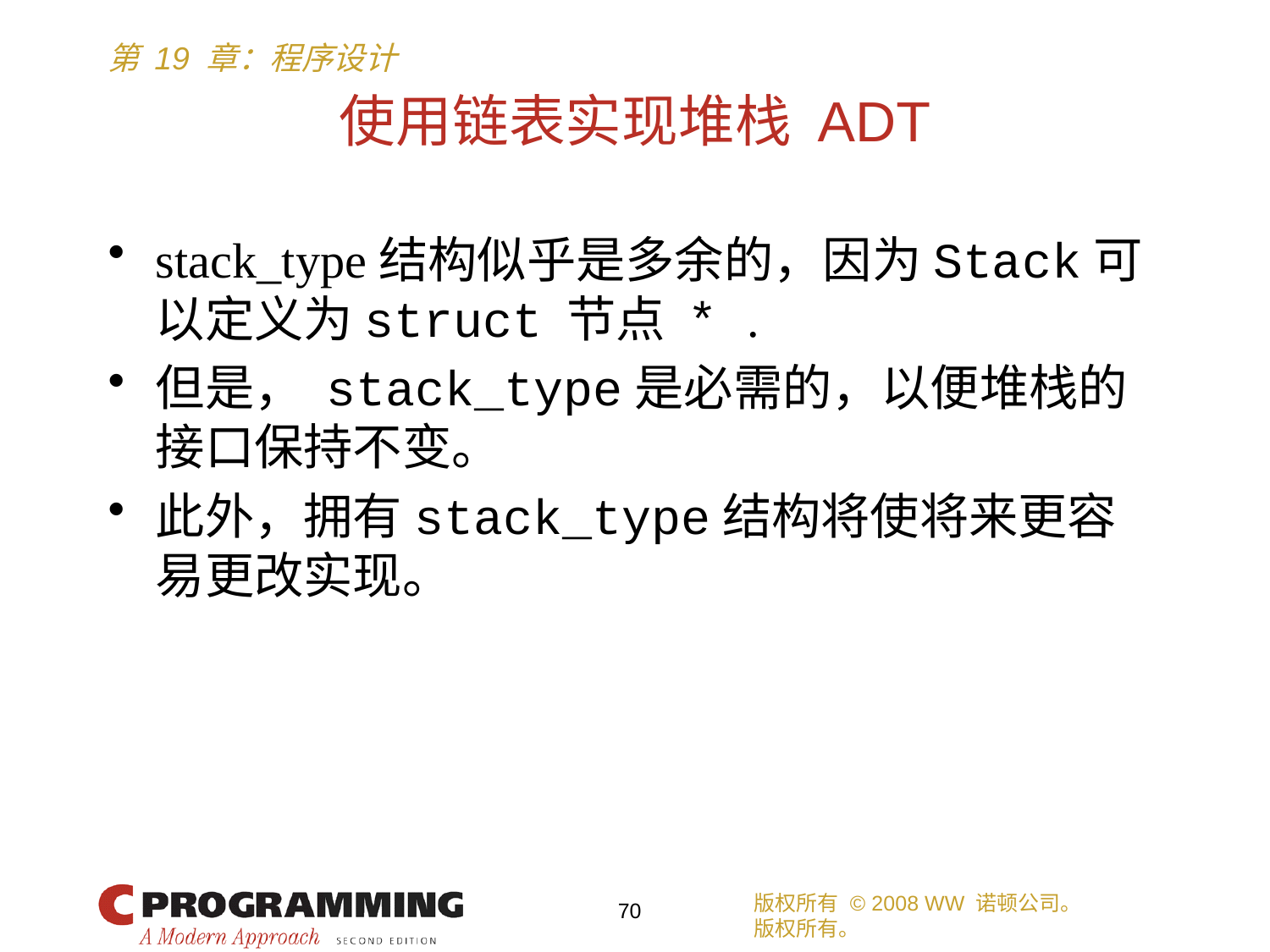

# 使用链表实现堆栈 ADT
stack_type结构似乎是多余的，因为Stack可以定义为struct 节点 * .
但是， stack_type是必需的，以便堆栈的接口保持不变。
此外，拥有stack_type结构将使将来更容易更改实现。
版权所有 © 2008 WW 诺顿公司。
版权所有。
70